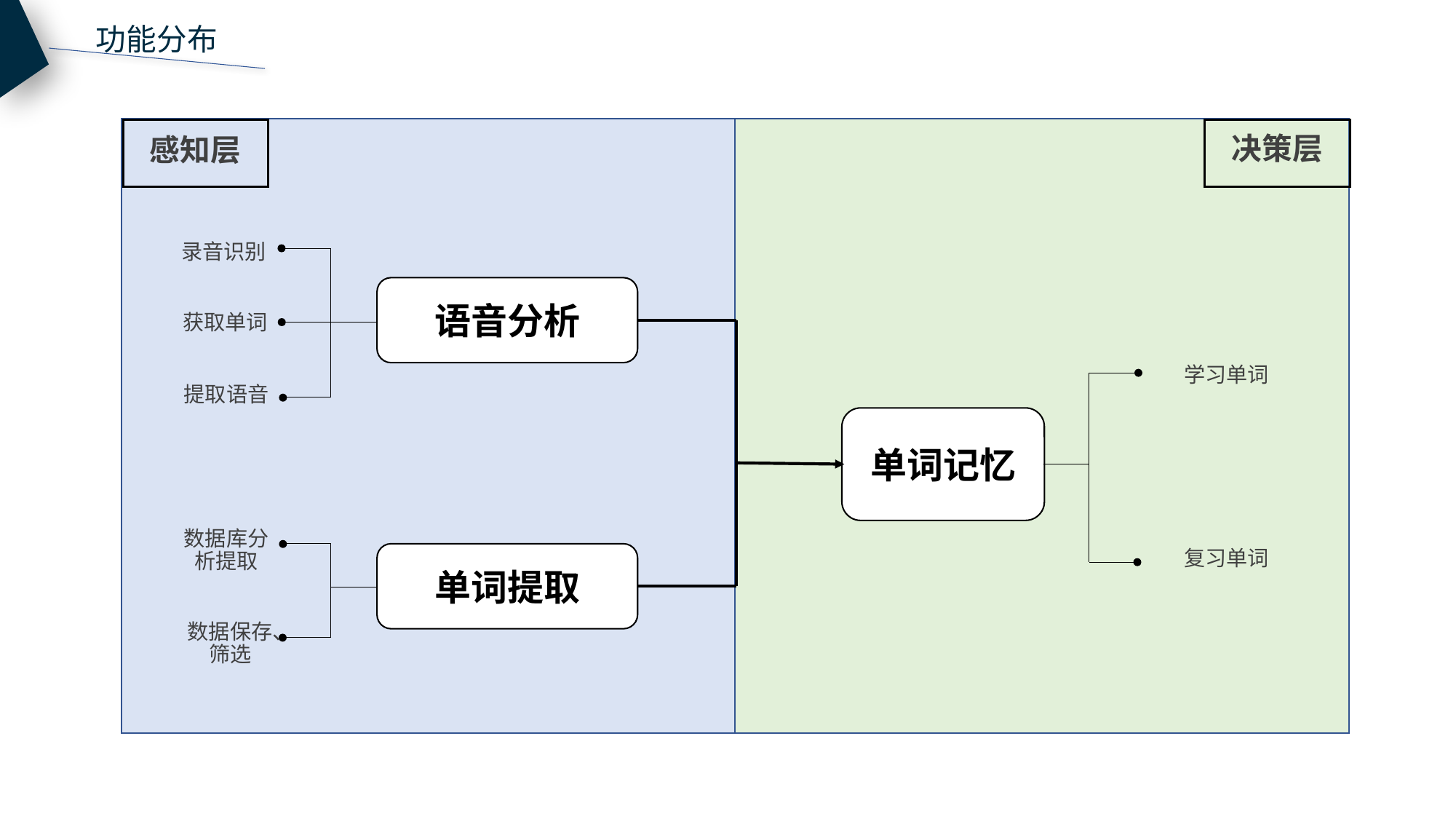

功能分布

感知层

决策层
录音识别

获取单词
提取语音

语音分析
单词记忆
单词提取

数据保存、筛选

数据库分析提取

学习单词

复习单词